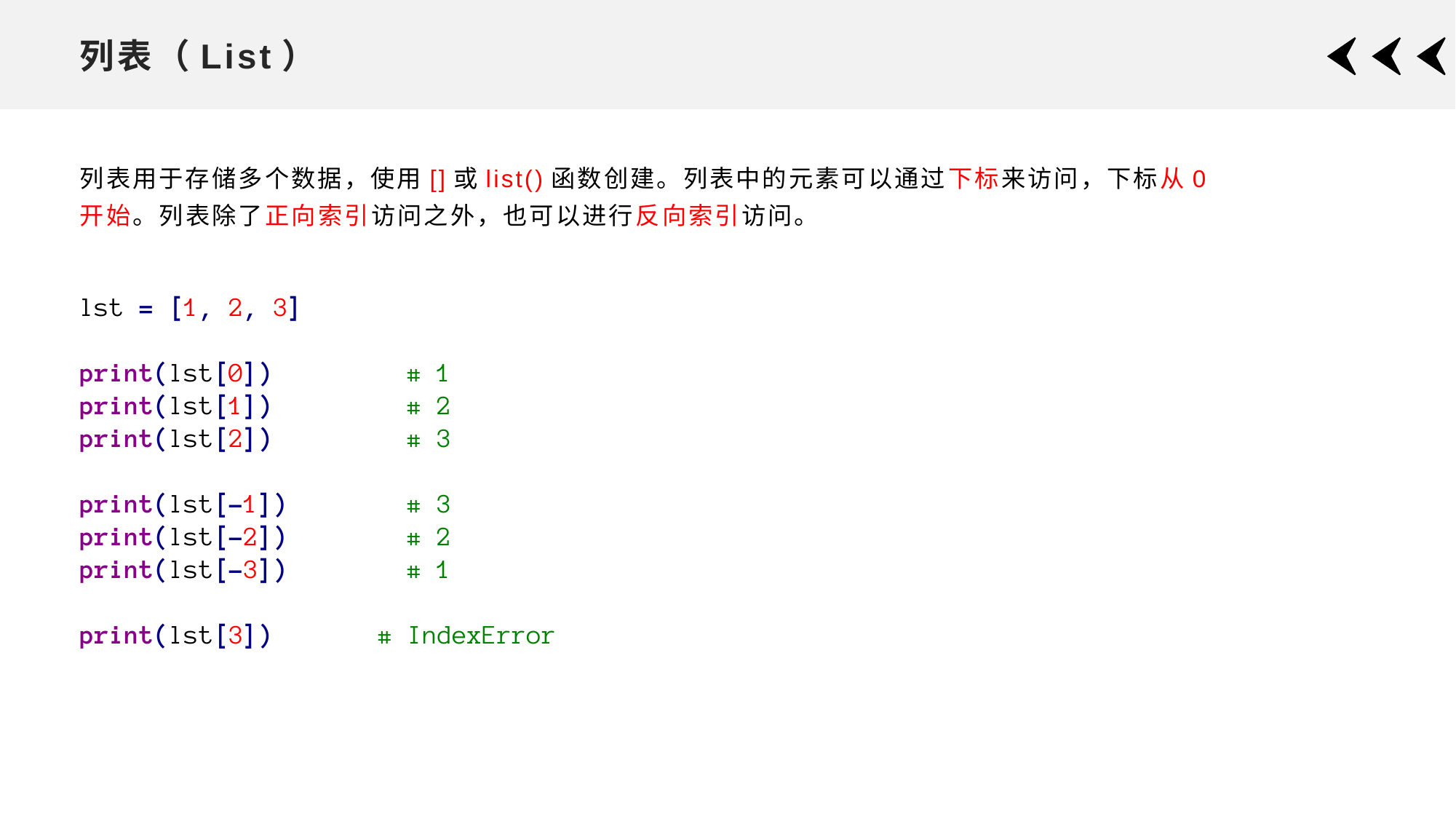

# 列表（List）
列表用于存储多个数据，使用[]或list()函数创建。列表中的元素可以通过下标来访问，下标从0开始。列表除了正向索引访问之外，也可以进行反向索引访问。
lst = [1, 2, 3]

print(lst[0])		# 1
print(lst[1])		# 2
print(lst[2])		# 3

print(lst[-1])		# 3
print(lst[-2])		# 2
print(lst[-3])		# 1

print(lst[3])       # IndexError